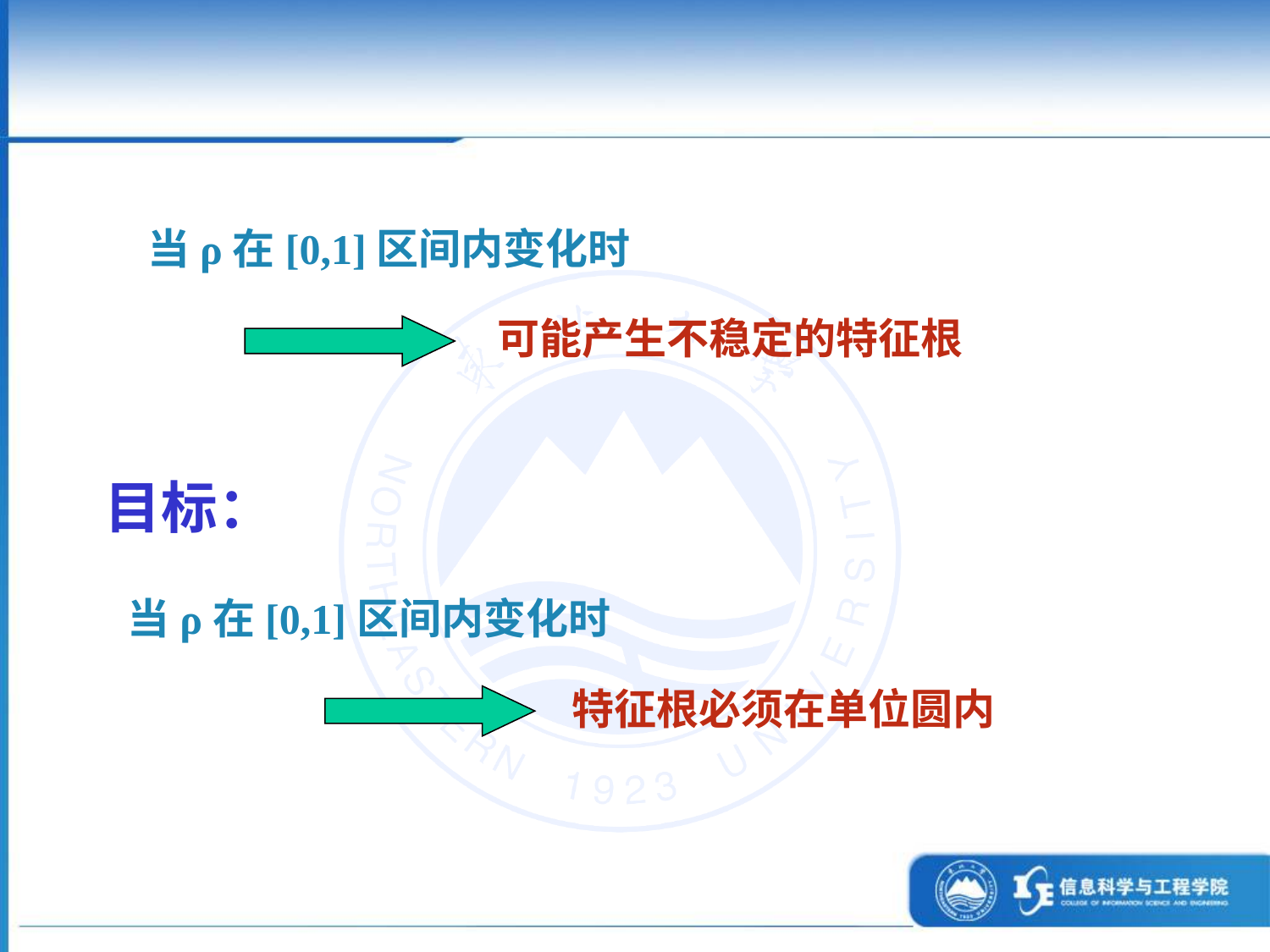

当ρ在[0,1]区间内变化时
可能产生不稳定的特征根

目标：
当ρ在[0,1]区间内变化时
特征根必须在单位圆内